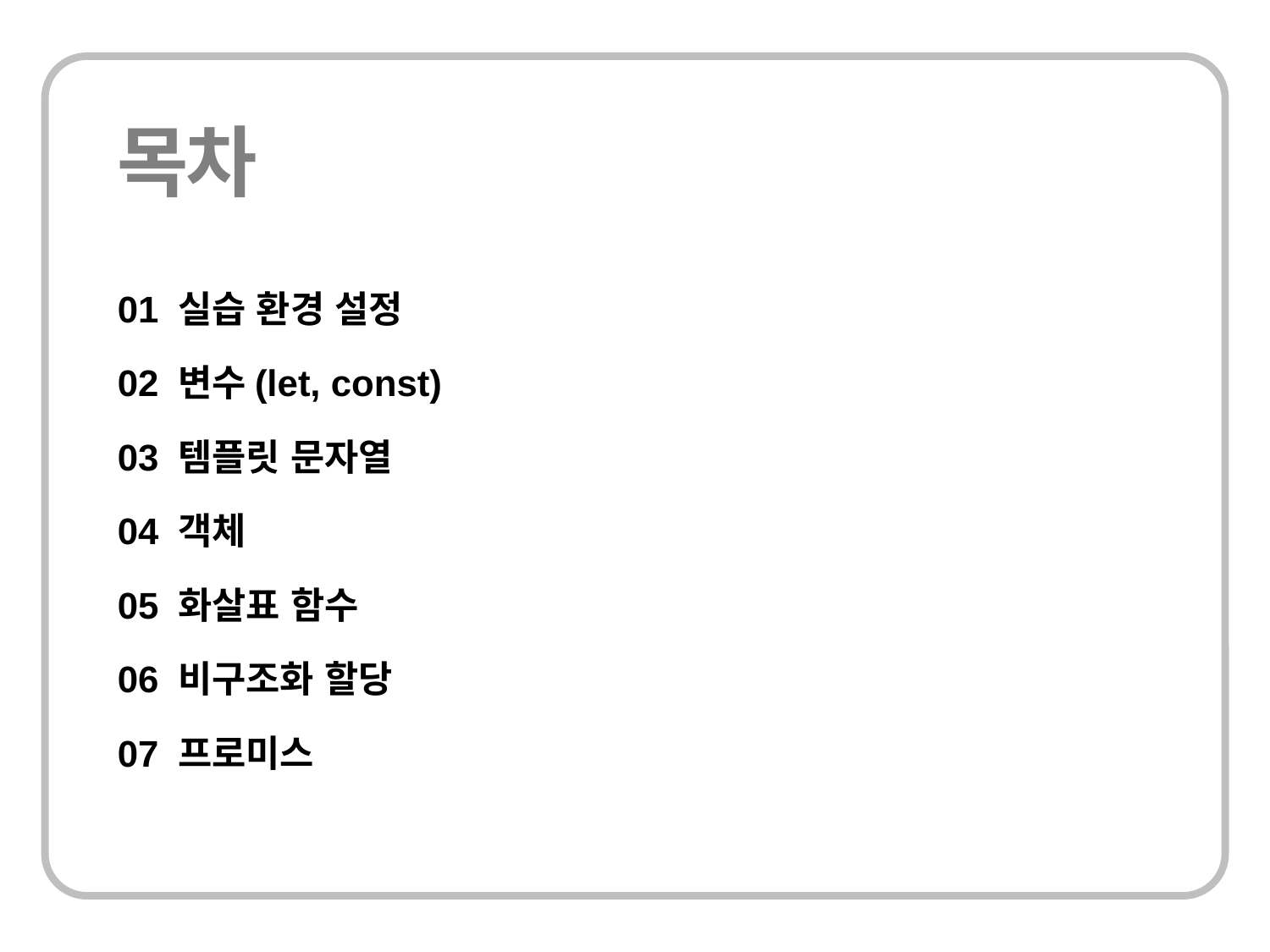

01 실습 환경 설정
02 변수(let, const)
03 템플릿 문자열
04 객체
05 화살표 함수
06 비구조화 할당
07 프로미스